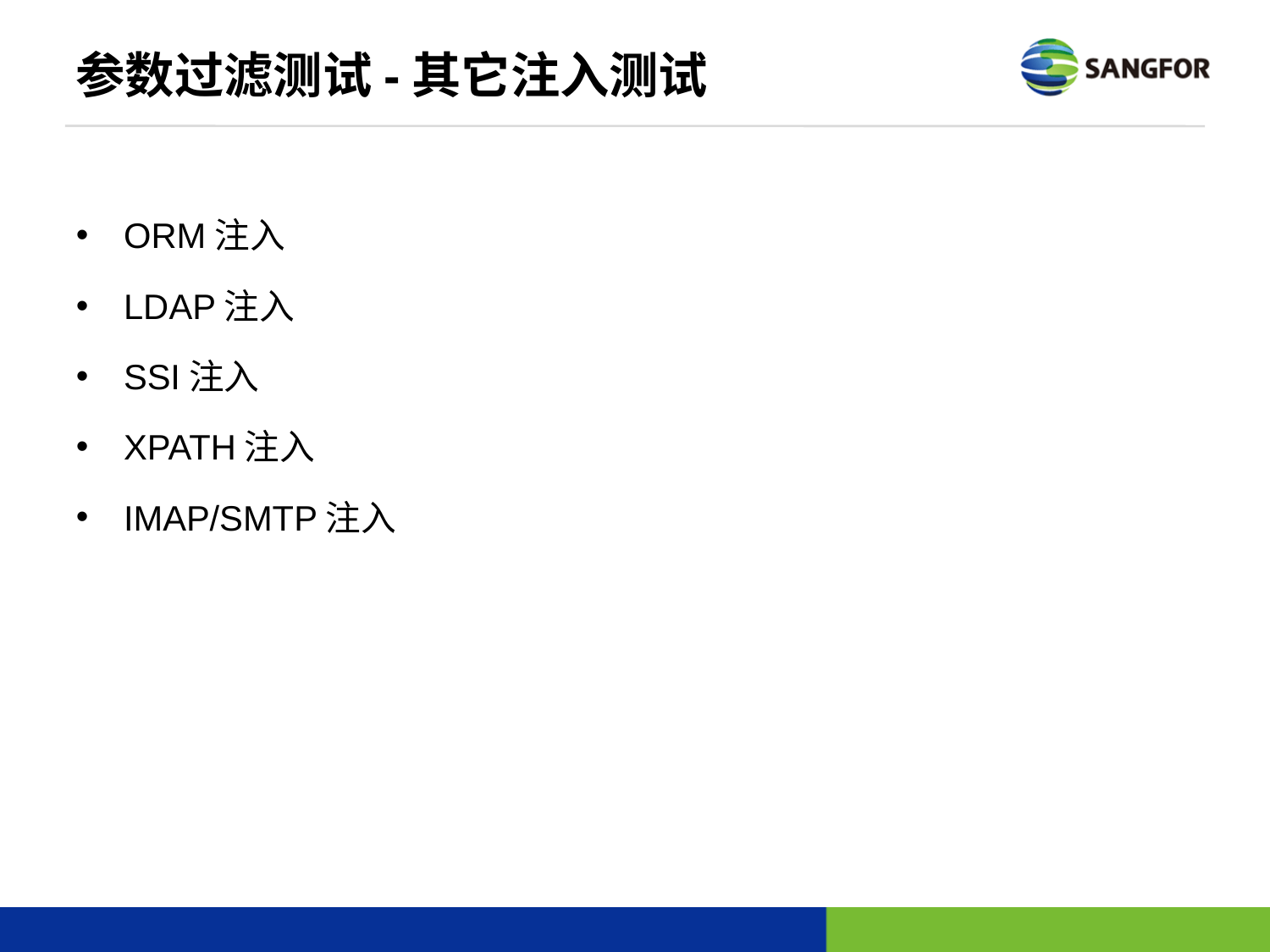

# 参数过滤测试-其它注入测试
ORM注入
LDAP注入
SSI注入
XPATH注入
IMAP/SMTP注入